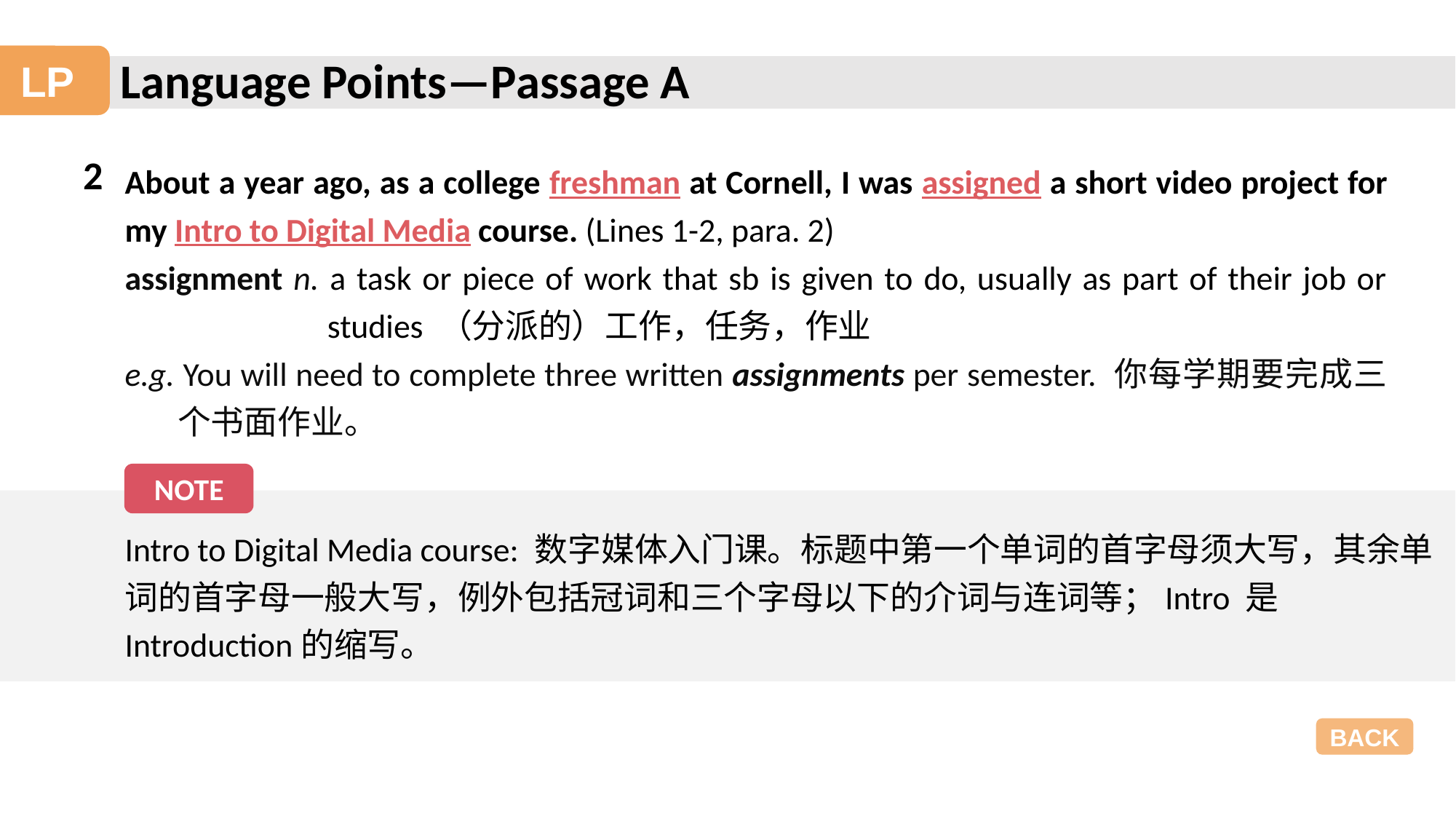

Language Points—Passage A
LP

2
About a year ago, as a college freshman at Cornell, I was assigned a short video project for my Intro to Digital Media course. (Lines 1-2, para. 2)
assignment n. a task or piece of work that sb is given to do, usually as part of their job or studies （分派的）工作，任务，作业
e.g. You will need to complete three written assignments per semester. 你每学期要完成三个书面作业。

NOTE

Intro to Digital Media course: 数字媒体入门课。标题中第一个单词的首字母须大写，其余单词的首字母一般大写，例外包括冠词和三个字母以下的介词与连词等；Intro 是 Introduction的缩写。
BACK